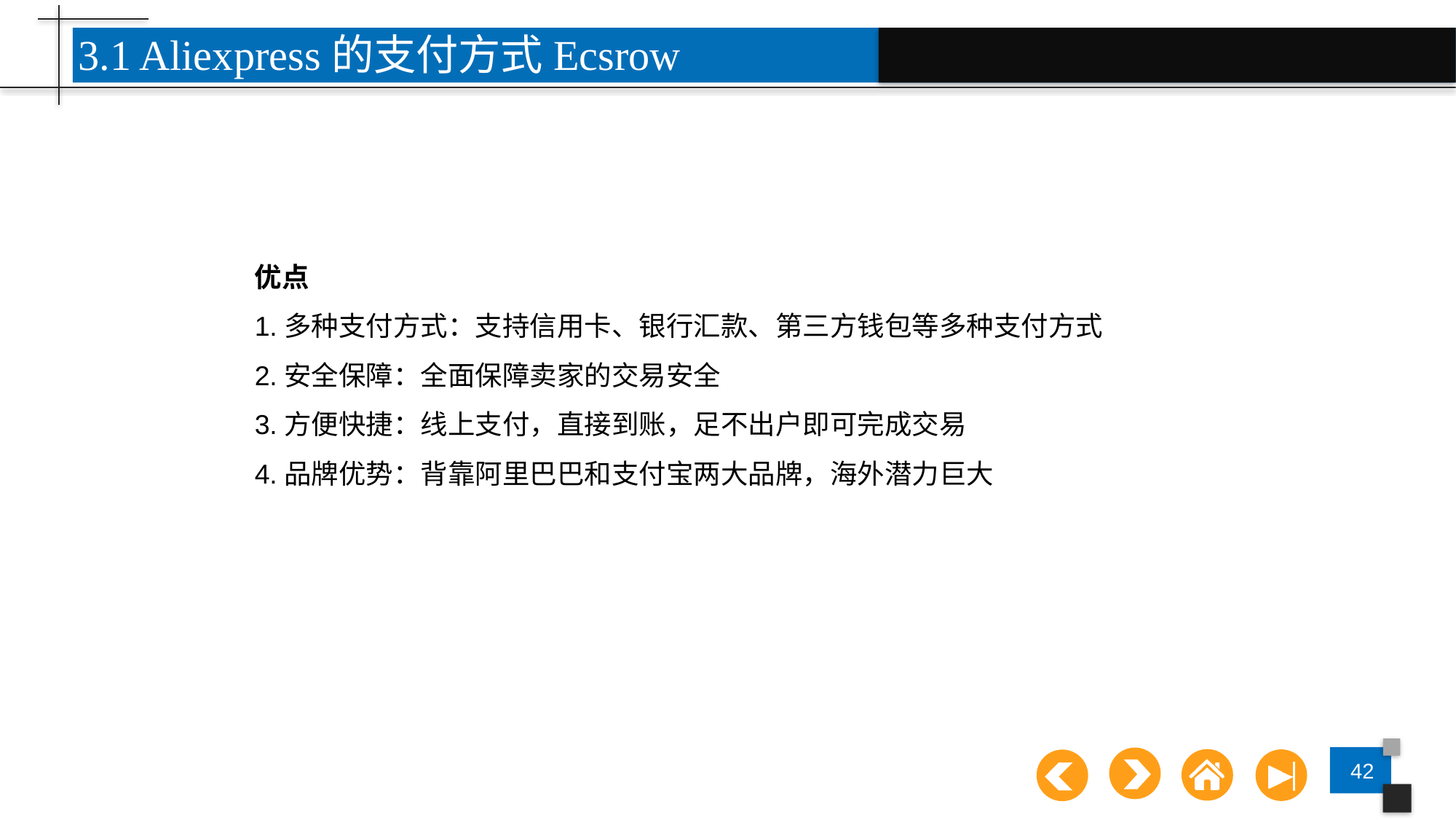

3.1 Aliexpress的支付方式Ecsrow
优点
1.多种支付方式：支持信用卡、银行汇款、第三方钱包等多种支付方式
2.安全保障：全面保障卖家的交易安全
3.方便快捷：线上支付，直接到账，足不出户即可完成交易
4.品牌优势：背靠阿里巴巴和支付宝两大品牌，海外潜力巨大